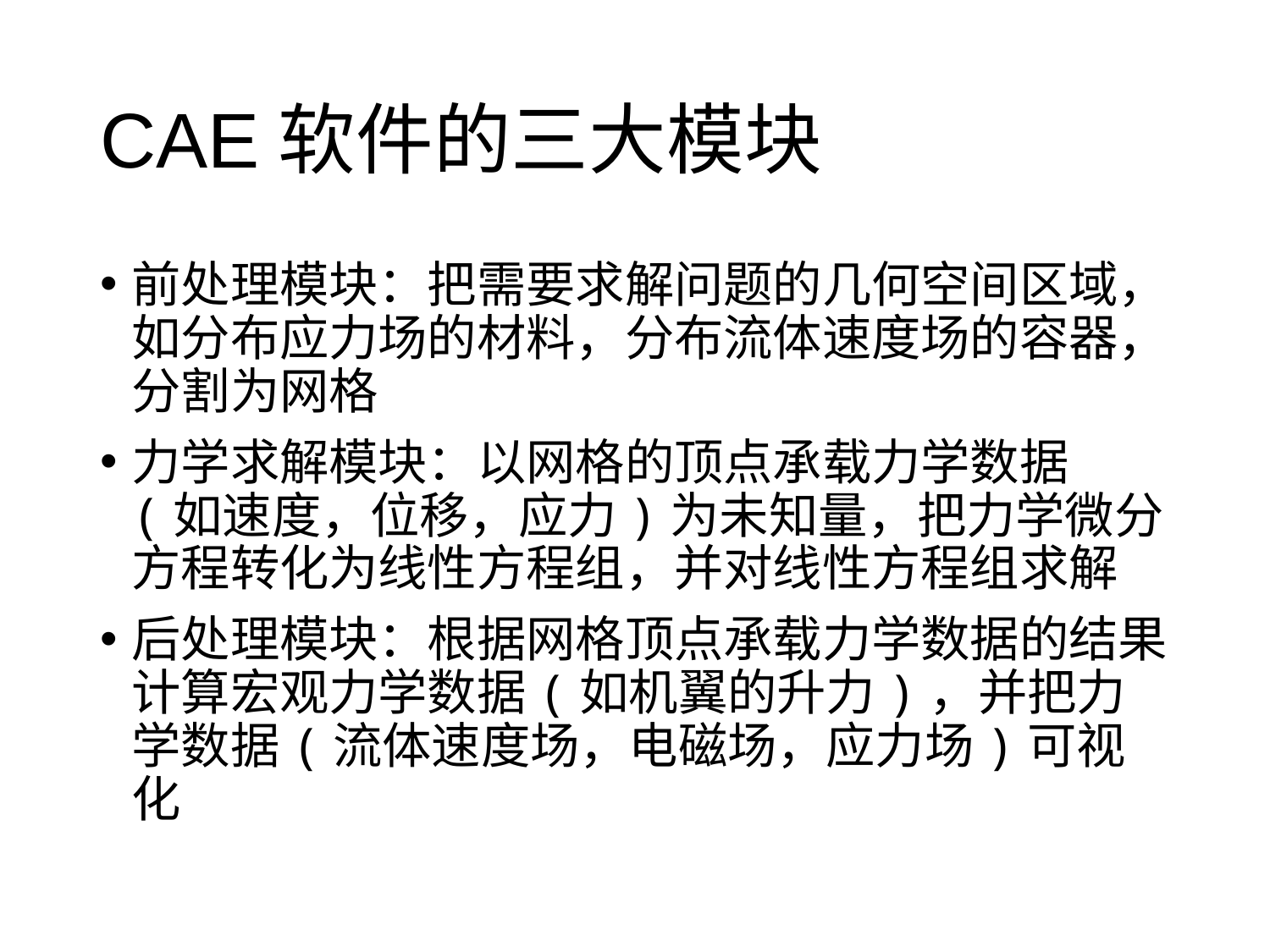

# CAE软件的三大模块
前处理模块：把需要求解问题的几何空间区域，如分布应力场的材料，分布流体速度场的容器，分割为网格
力学求解模块：以网格的顶点承载力学数据(如速度，位移，应力)为未知量，把力学微分方程转化为线性方程组，并对线性方程组求解
后处理模块：根据网格顶点承载力学数据的结果计算宏观力学数据(如机翼的升力)，并把力学数据(流体速度场，电磁场，应力场)可视化